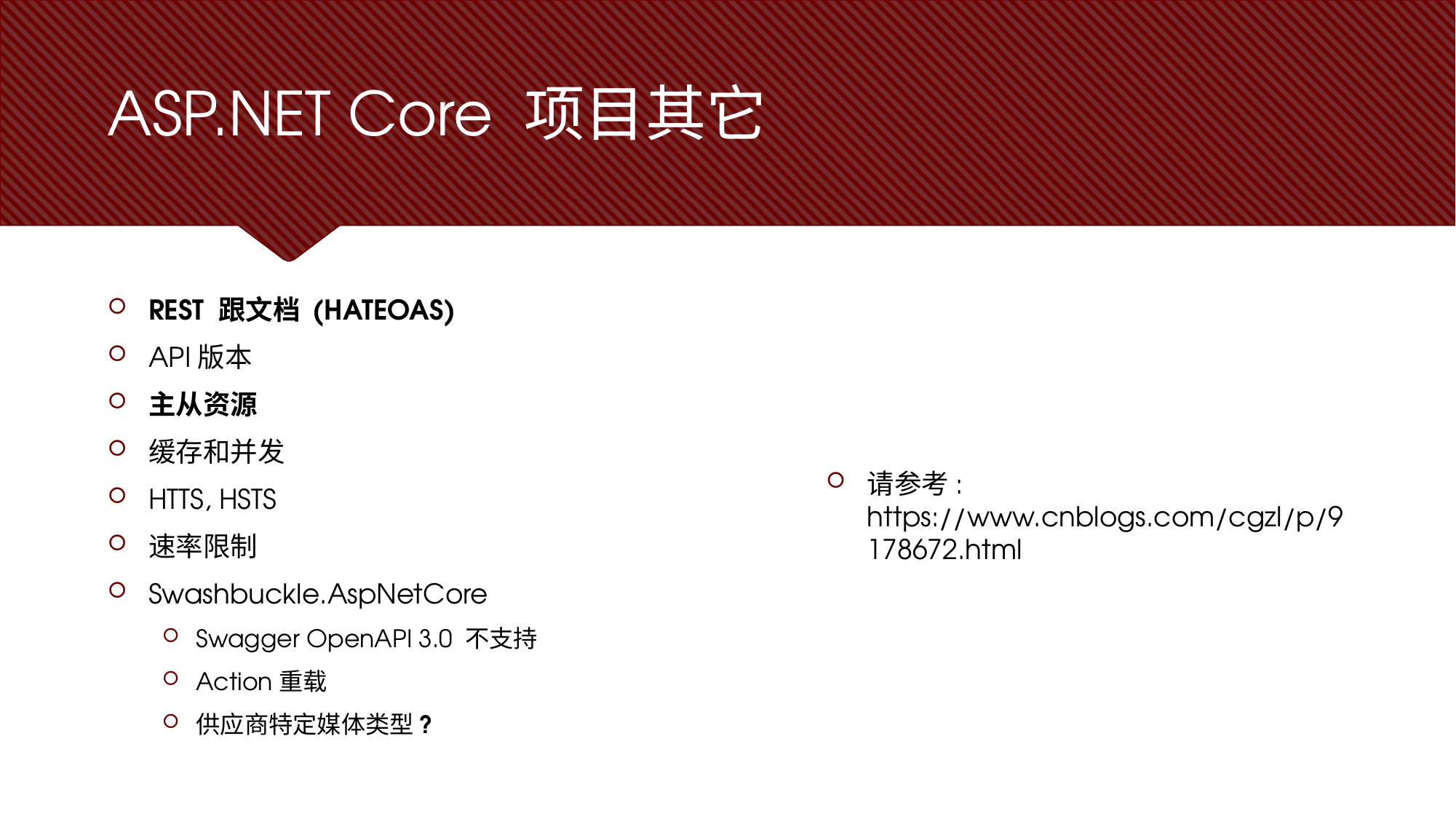

# ASP.NET Core 项目其它
REST 跟文档 (HATEOAS)
API版本
主从资源
缓存和并发
HTTS, HSTS
速率限制
Swashbuckle.AspNetCore
Swagger OpenAPI 3.0 不支持
Action重载
供应商特定媒体类型?
请参考: https://www.cnblogs.com/cgzl/p/9178672.html